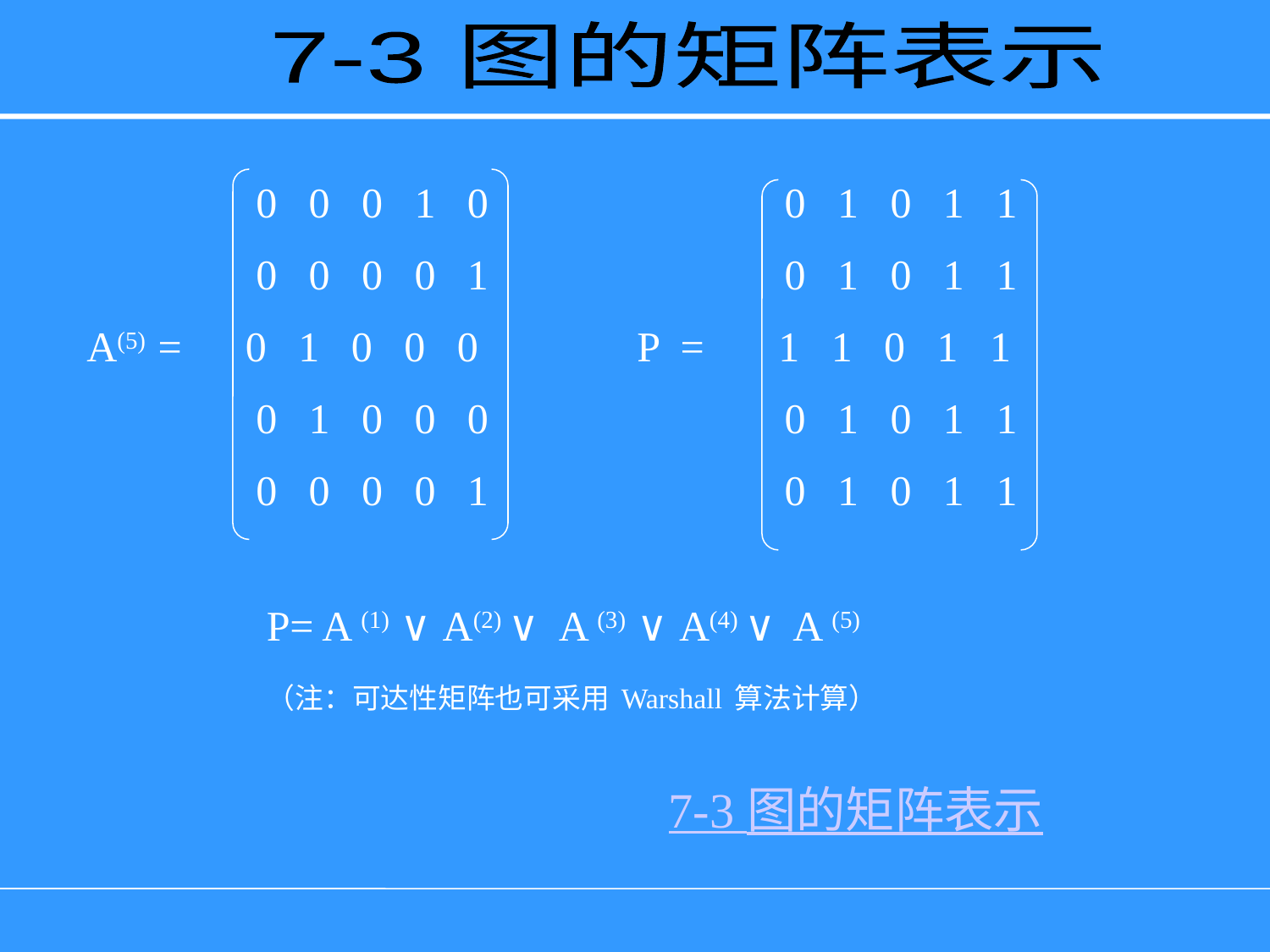

7-3 图的矩阵表示

                0   0   0   1   0                            0   1   0   1   1
                0   0   0   0   1                            0   1   0   1   1
A(5)  =      0   1   0   0   0               P  =       1   1   0   1   1
                0   1   0   0   0                            0   1   0   1   1
                0   0   0   0   1                            0   1   0   1   1

P= A (1) ∨A(2) ∨ A (3) ∨A(4) ∨ A (5)
（注：可达性矩阵也可采用Warshall算法计算）
7-3 图的矩阵表示